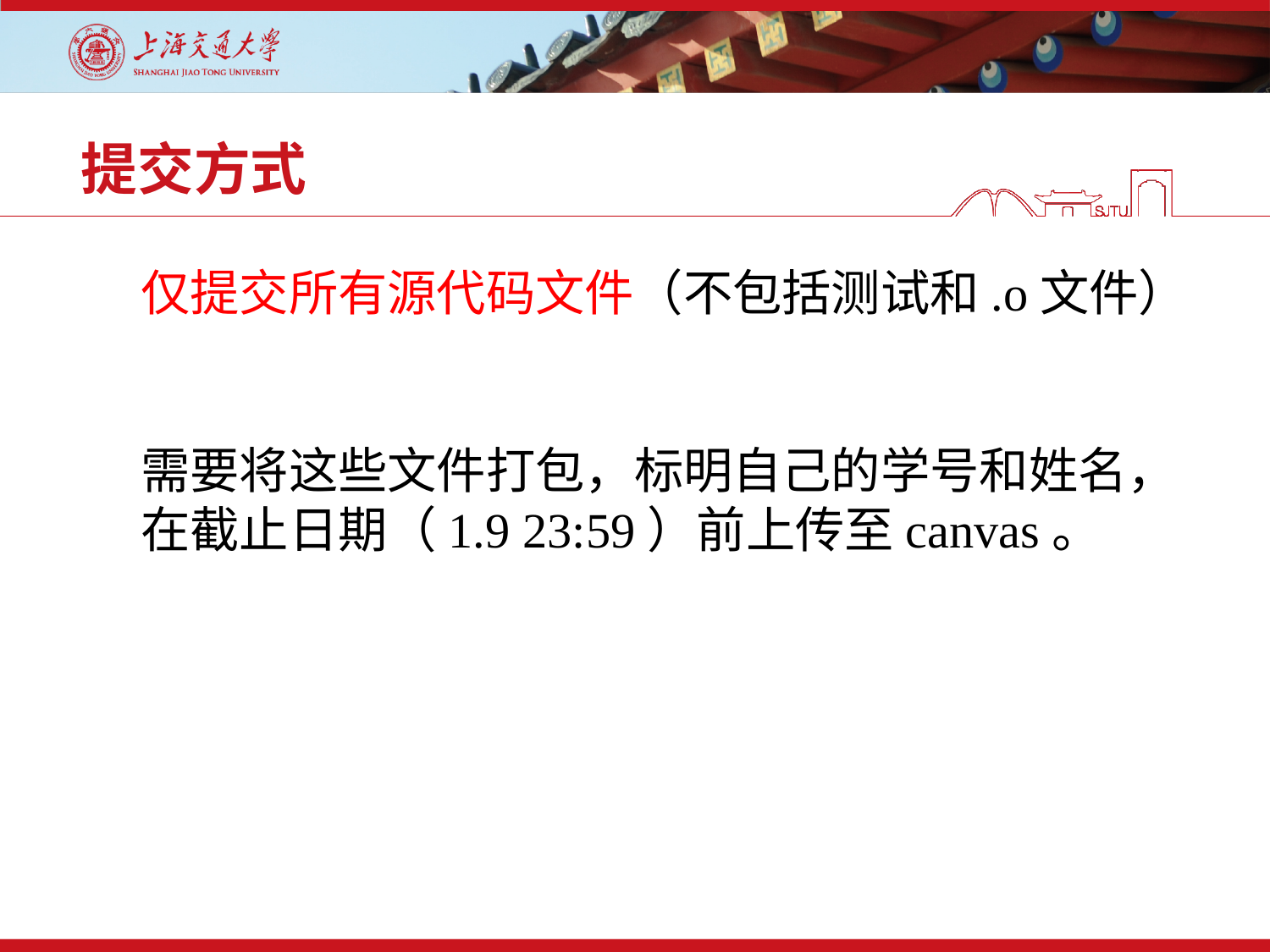

# 提交方式
仅提交所有源代码文件（不包括测试和.o文件）

需要将这些文件打包，标明自己的学号和姓名，在截止日期（1.9 23:59）前上传至canvas。